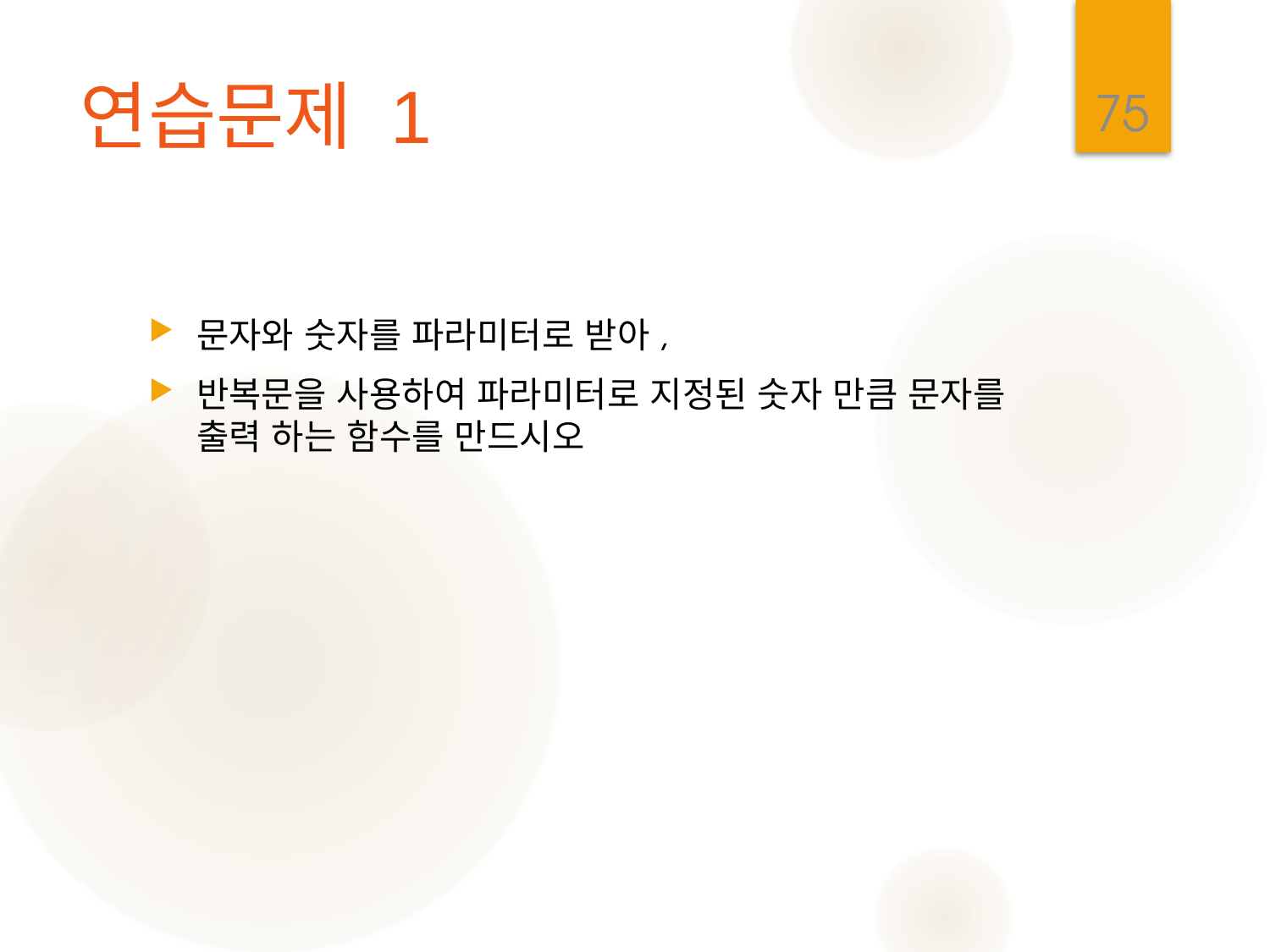

75
# 연습문제 1
문자와 숫자를 파라미터로 받아,
반복문을 사용하여 파라미터로 지정된 숫자 만큼 문자를 출력 하는 함수를 만드시오